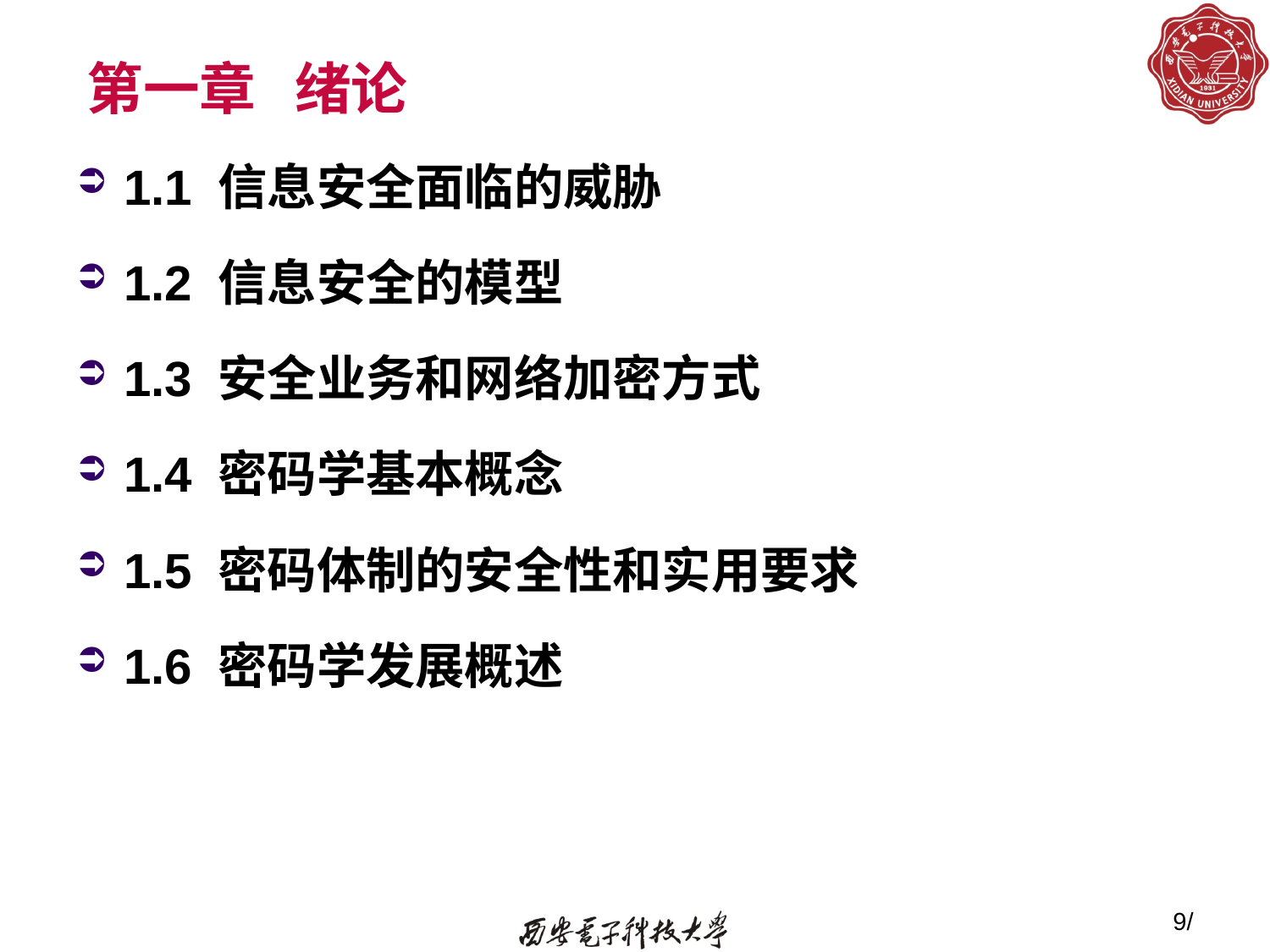

# 第一章   绪论
1.1 信息安全面临的威胁
1.2 信息安全的模型
1.3 安全业务和网络加密方式
1.4 密码学基本概念
1.5 密码体制的安全性和实用要求
1.6 密码学发展概述
9/